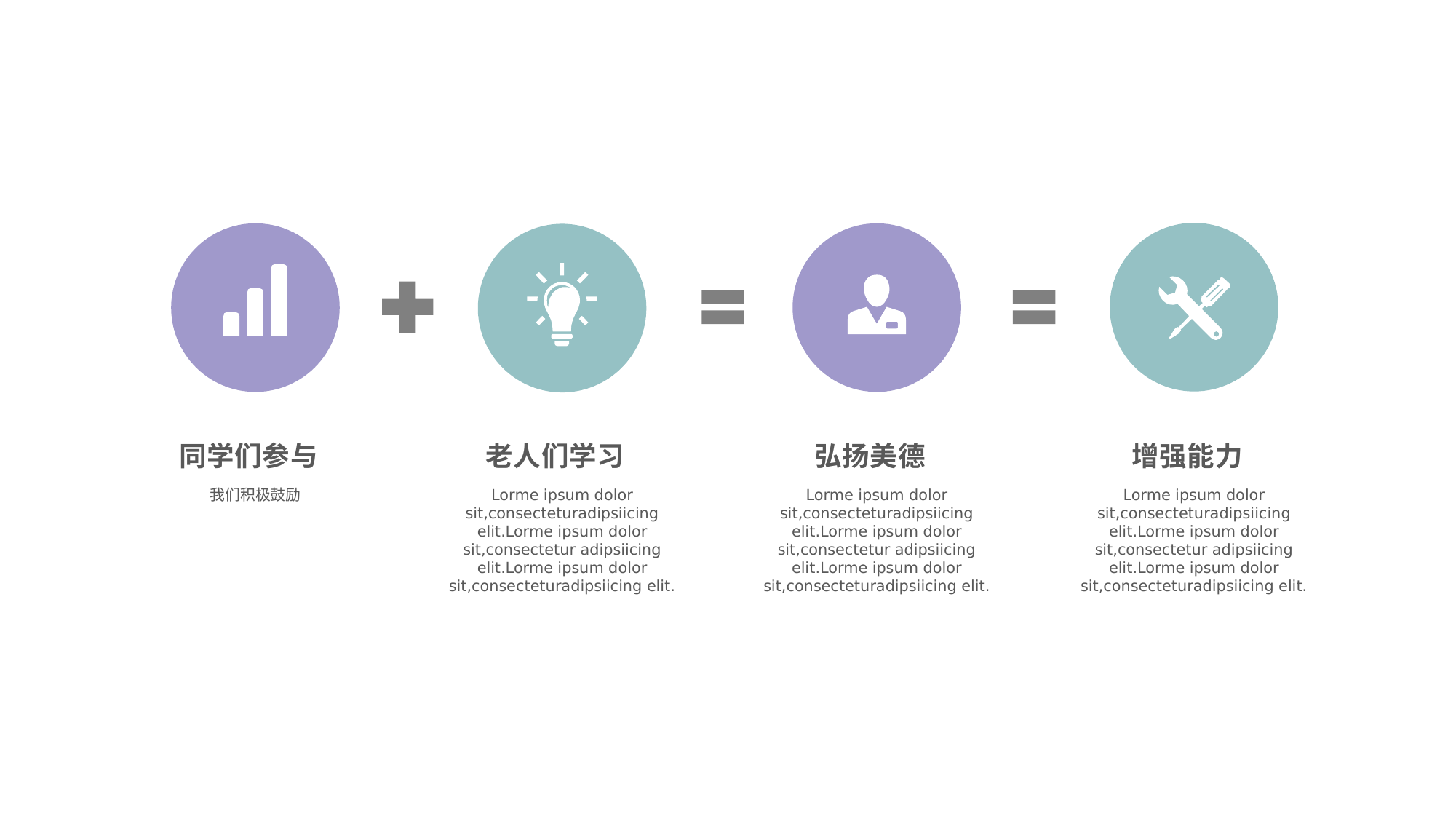

同学们参与
老人们学习
弘扬美德
增强能力
我们积极鼓励
Lorme ipsum dolor sit,consecteturadipsiicing elit.Lorme ipsum dolor sit,consectetur adipsiicing elit.Lorme ipsum dolor sit,consecteturadipsiicing elit.
Lorme ipsum dolor sit,consecteturadipsiicing elit.Lorme ipsum dolor sit,consectetur adipsiicing elit.Lorme ipsum dolor sit,consecteturadipsiicing elit.
Lorme ipsum dolor sit,consecteturadipsiicing elit.Lorme ipsum dolor sit,consectetur adipsiicing elit.Lorme ipsum dolor sit,consecteturadipsiicing elit.